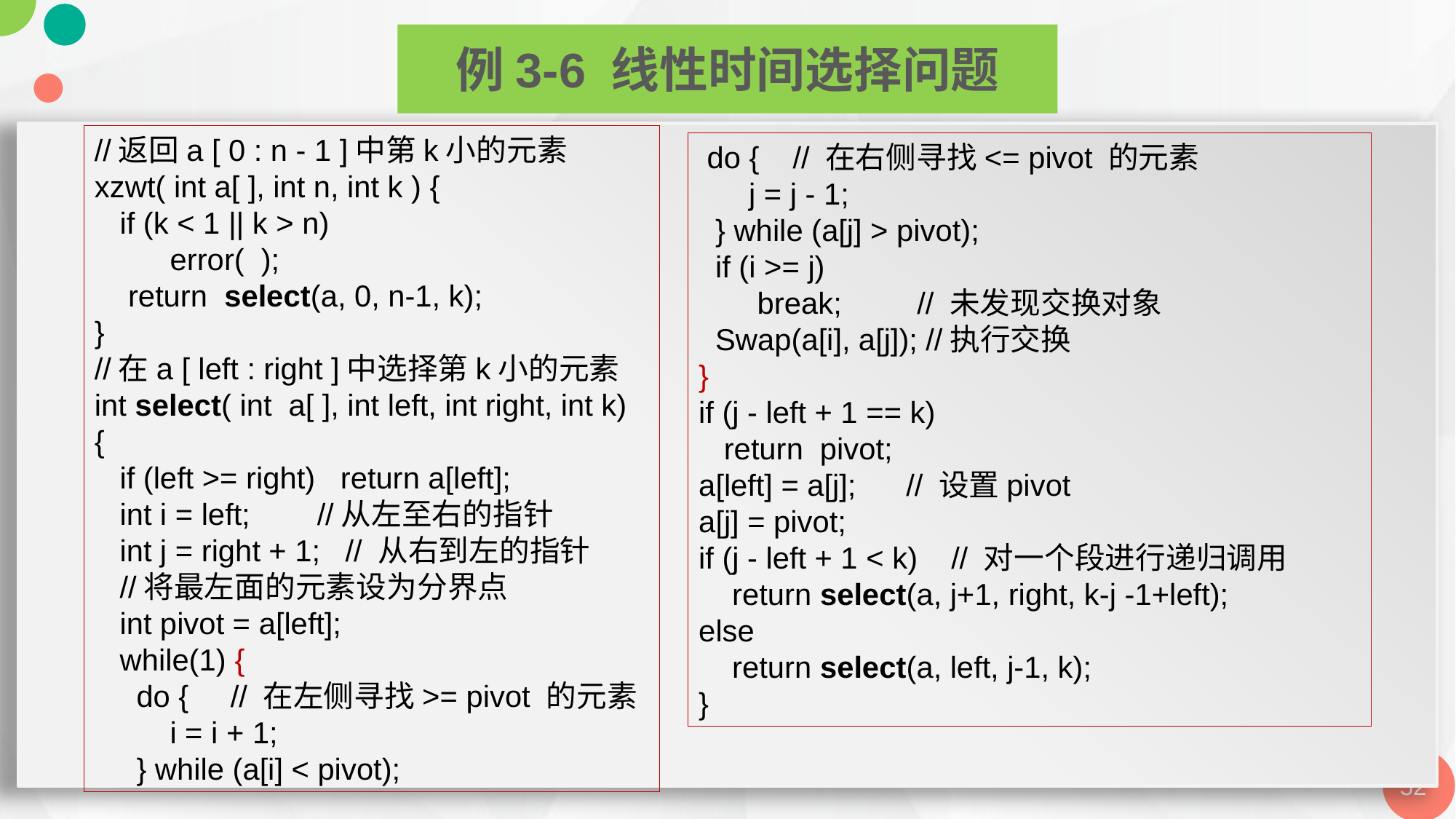

//返回a [ 0 : n - 1 ]中第k小的元素
xzwt( int a[ ], int n, int k ) {
   if (k < 1 || k > n)
         error(  );
    return  select(a, 0, n-1, k);
}
//在a [ left : right ]中选择第k小的元素
int select( int  a[ ], int left, int right, int k)
{
   if (left >= right)   return a[left];
   int i = left;        //从左至右的指针
   int j = right + 1;   // 从右到左的指针
   //将最左面的元素设为分界点
   int pivot = a[left];
   while(1) {
     do {     // 在左侧寻找>= pivot 的元素
         i = i + 1;
     } while (a[i] < pivot);
 do {    // 在右侧寻找<= pivot 的元素
      j = j - 1;
  } while (a[j] > pivot);
  if (i >= j)
       break;         // 未发现交换对象
  Swap(a[i], a[j]); //执行交换
}
if (j - left + 1 == k)
   return  pivot;
a[left] = a[j];      // 设置pivot
a[j] = pivot;
if (j - left + 1 < k)    // 对一个段进行递归调用
    return select(a, j+1, right, k-j -1+left);
else
    return select(a, left, j-1, k);
}
例3-6 线性时间选择问题